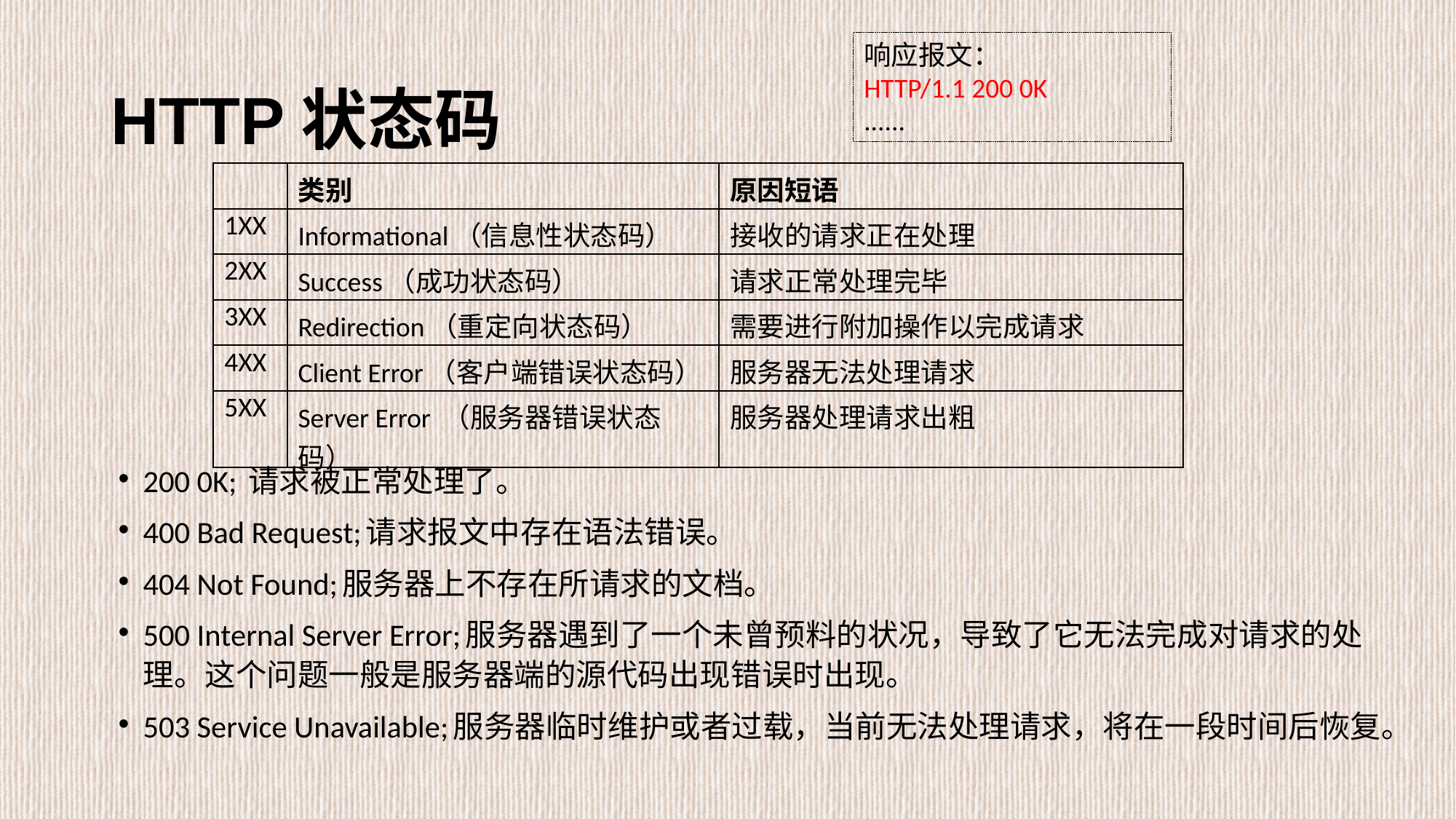

响应报文：
HTTP/1.1 200 0K
......
# HTTP状态码
|  | 类别 | 原因短语 |
| --- | --- | --- |
| 1XX | Informational（信息性状态码） | 接收的请求正在处理 |
| 2XX | Success（成功状态码） | 请求正常处理完毕 |
| 3XX | Redirection（重定向状态码） | 需要进行附加操作以完成请求 |
| 4XX | Client Error（客户端错误状态码） | 服务器无法处理请求 |
| 5XX | Server Error （服务器错误状态码） | 服务器处理请求出粗 |
200 0K; 请求被正常处理了。
400 Bad Request;请求报文中存在语法错误。
404 Not Found;服务器上不存在所请求的文档。
500 Internal Server Error;服务器遇到了一个未曾预料的状况，导致了它无法完成对请求的处理。这个问题一般是服务器端的源代码出现错误时出现。
503 Service Unavailable;服务器临时维护或者过载，当前无法处理请求，将在一段时间后恢复。